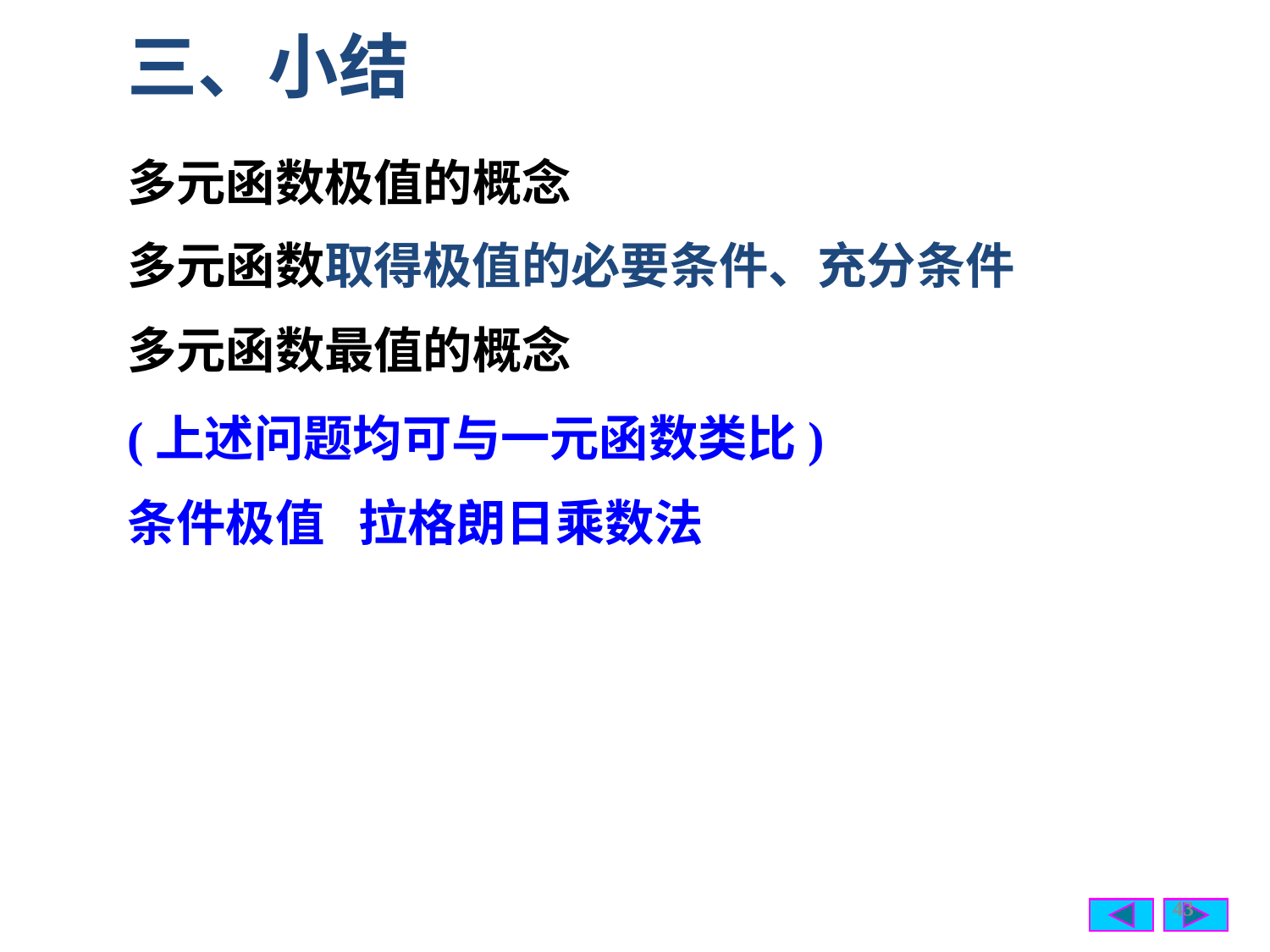

三、小结
多元函数极值的概念
多元函数取得极值的必要条件、充分条件
多元函数最值的概念
(上述问题均可与一元函数类比)
条件极值   拉格朗日乘数法
43